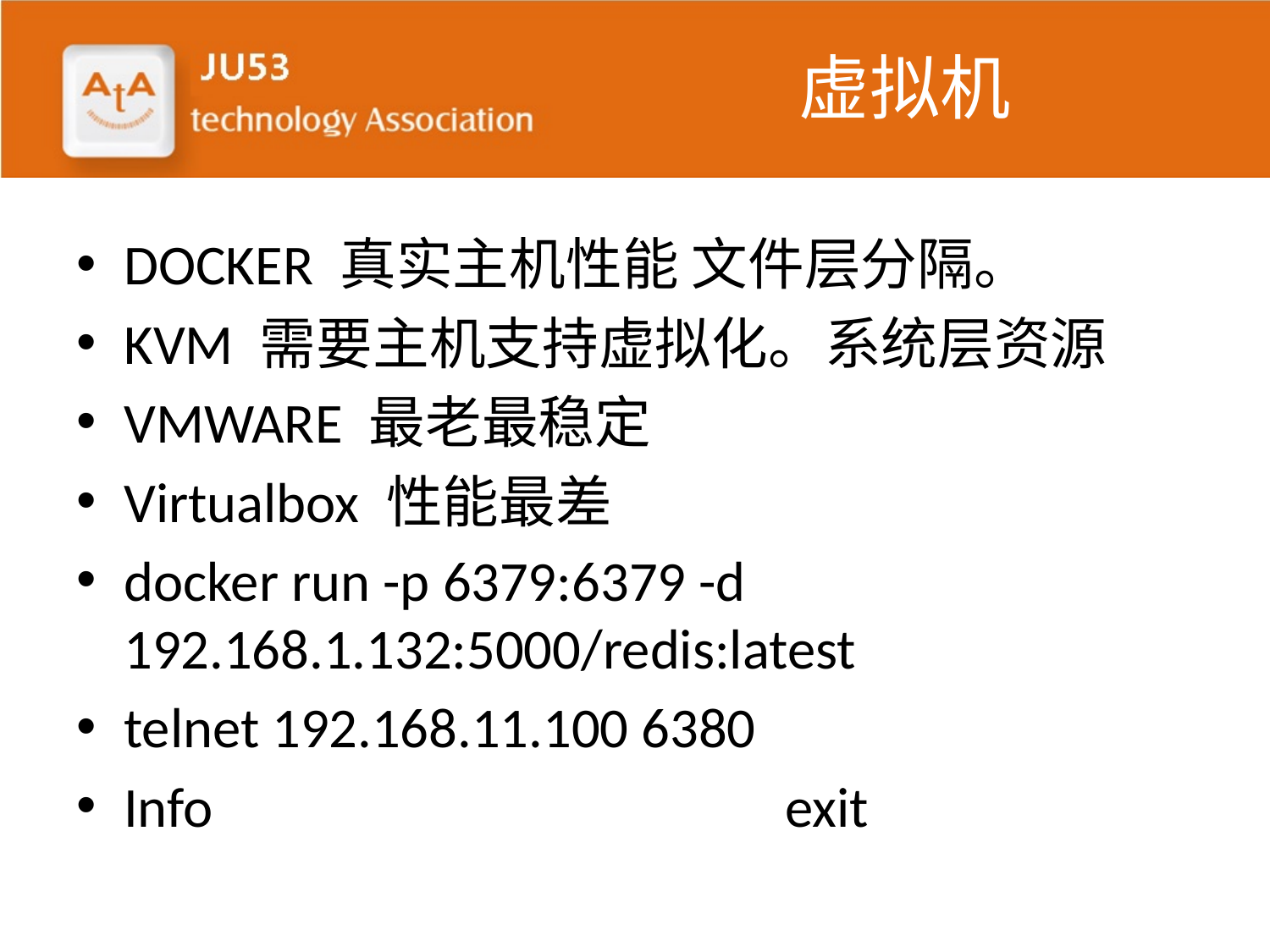

# 虚拟机
DOCKER 真实主机性能 文件层分隔。
KVM 需要主机支持虚拟化。系统层资源
VMWARE 最老最稳定
Virtualbox 性能最差
docker run -p 6379:6379 -d 192.168.1.132:5000/redis:latest
telnet 192.168.11.100 6380
Info                                             exit